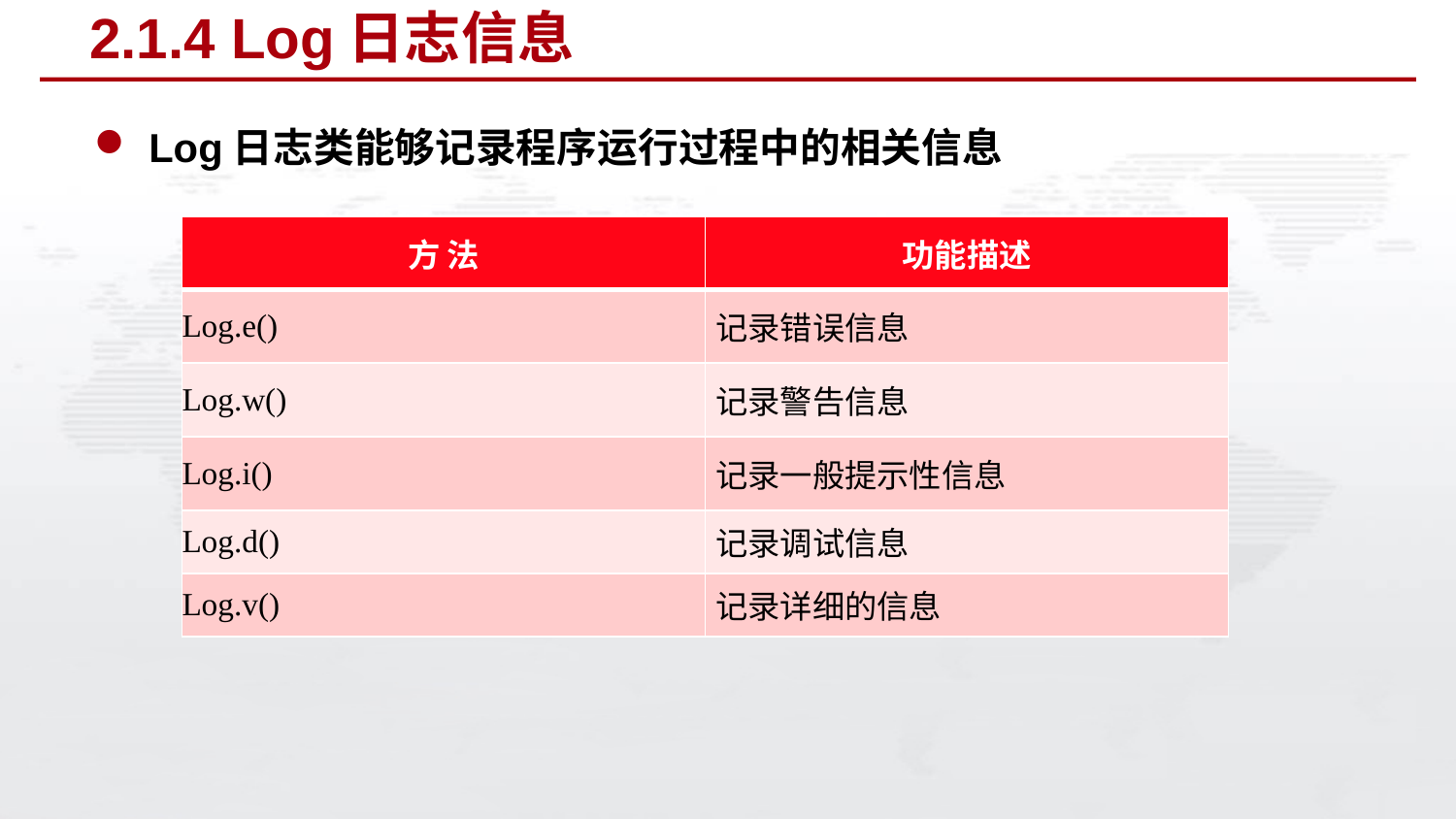

# 2.1.4 Log日志信息
Log日志类能够记录程序运行过程中的相关信息
| 方 法 | 功能描述 |
| --- | --- |
| Log.e() | 记录错误信息 |
| Log.w() | 记录警告信息 |
| Log.i() | 记录一般提示性信息 |
| Log.d() | 记录调试信息 |
| Log.v() | 记录详细的信息 |